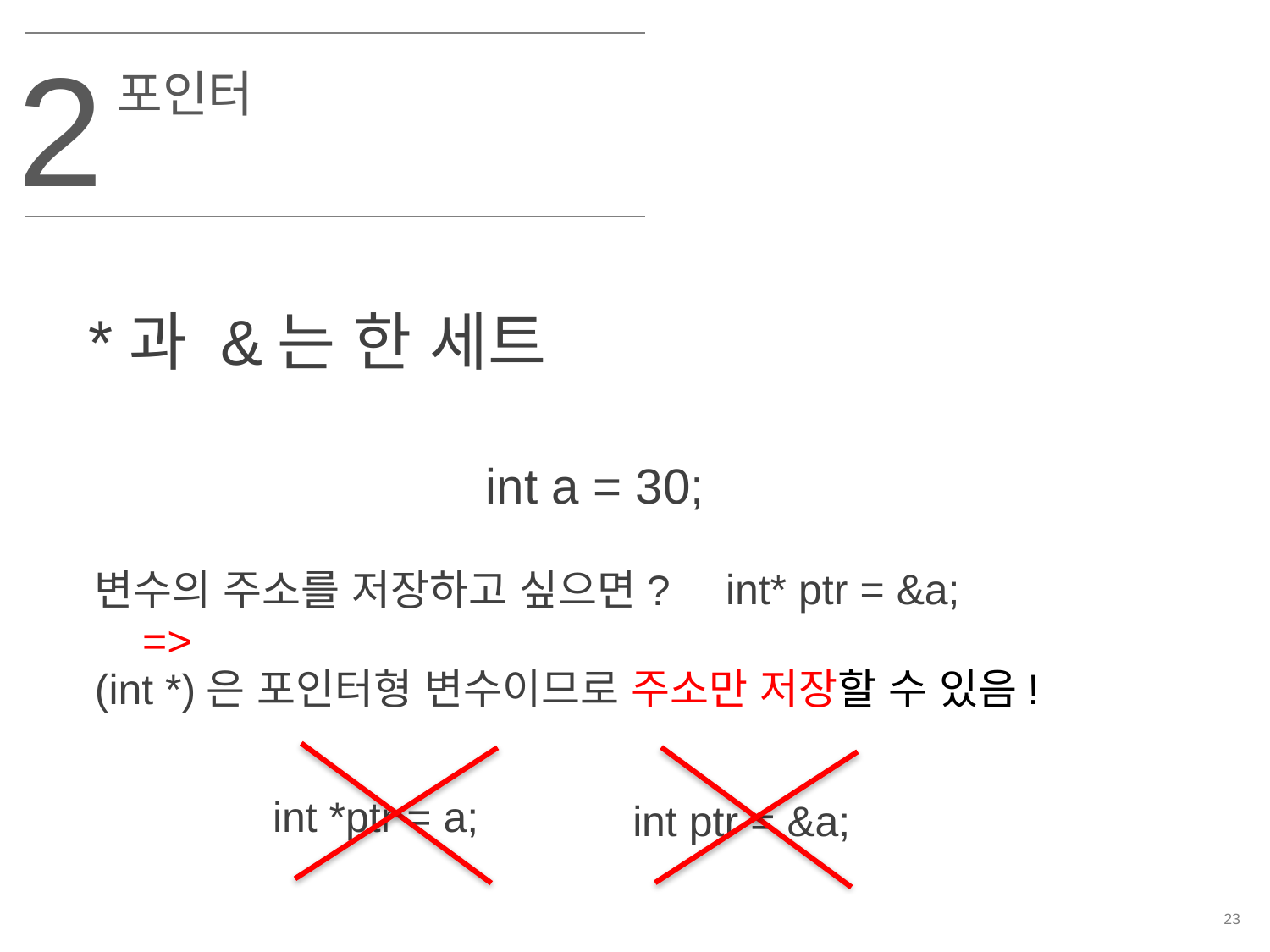

2
포인터
*과 &는 한 세트

int a = 30;
int* ptr = &a;
변수의 주소를 저장하고 싶으면?  =>
(int *)은 포인터형 변수이므로 주소만 저장할 수 있음!
int *ptr = a;
int ptr = &a;